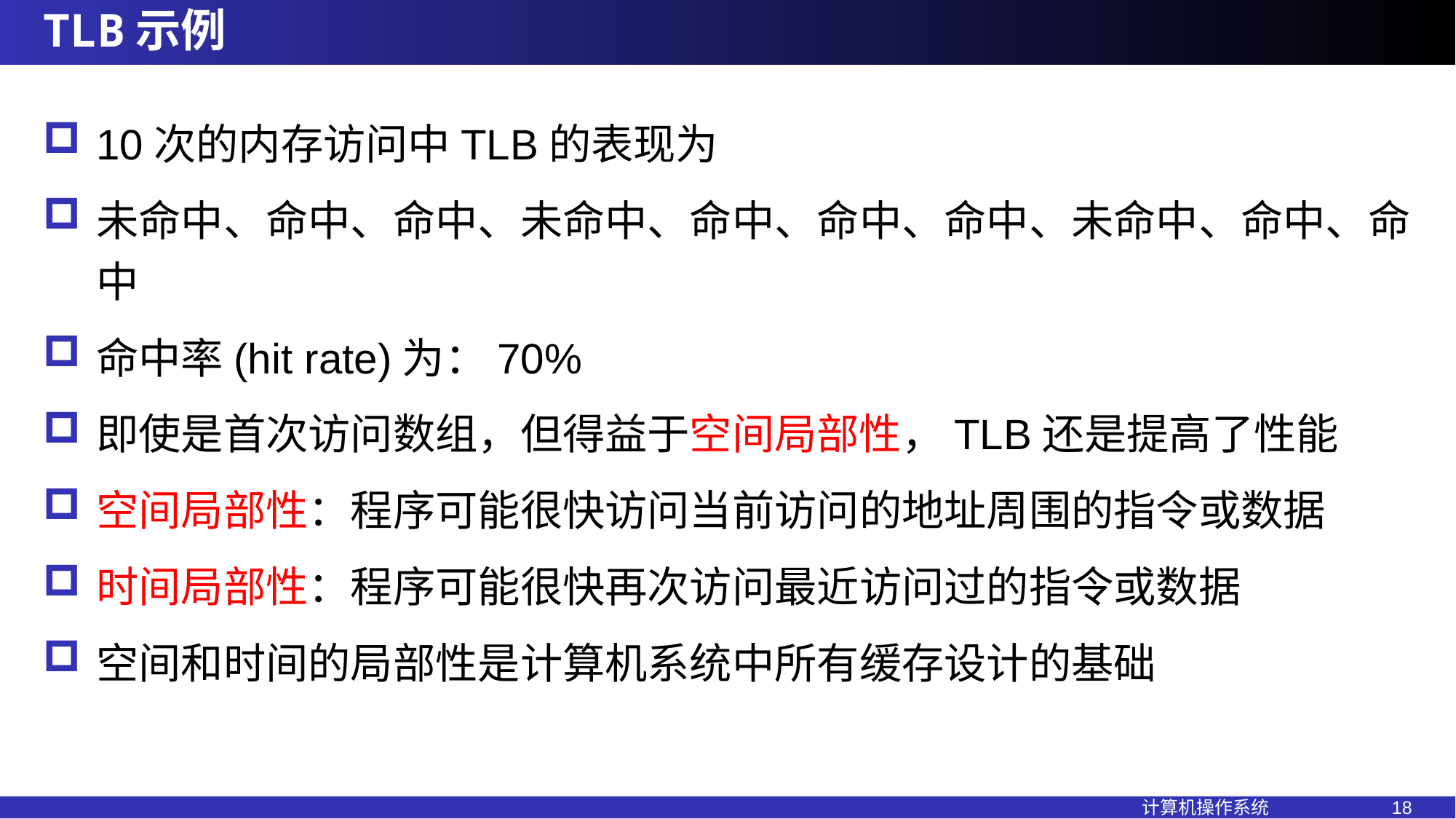

# TLB示例
10次的内存访问中TLB的表现为
未命中、命中、命中、未命中、命中、命中、命中、未命中、命中、命中
命中率(hit rate)为：70%
即使是首次访问数组，但得益于空间局部性，TLB还是提高了性能
空间局部性：程序可能很快访问当前访问的地址周围的指令或数据
时间局部性：程序可能很快再次访问最近访问过的指令或数据
空间和时间的局部性是计算机系统中所有缓存设计的基础
计算机操作系统                     18